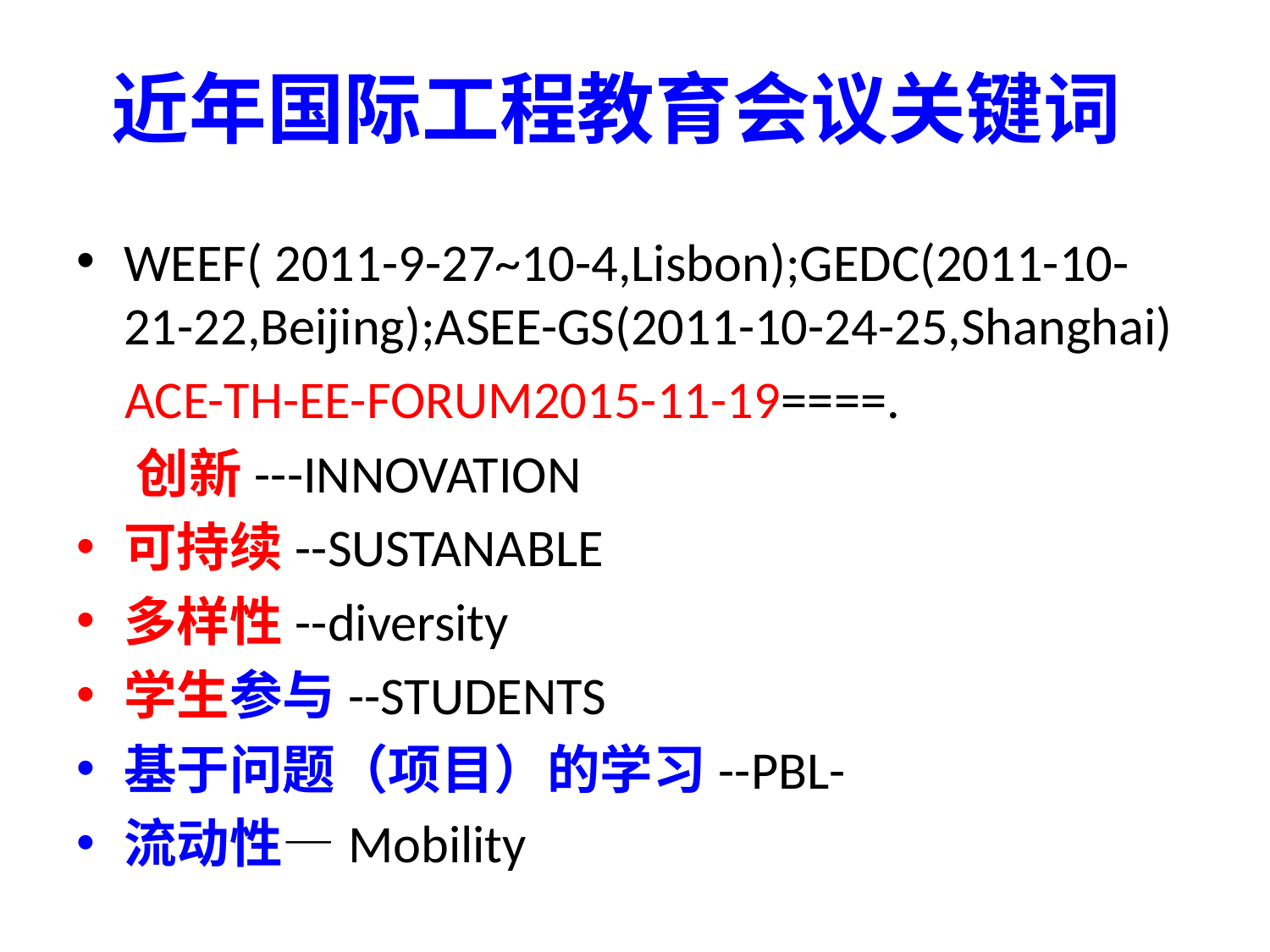

WEEF( 2011-9-27~10-4,Lisbon);GEDC(2011-10-21-22,Beijing);ASEE-GS(2011-10-24-25,Shanghai)
    ACE-TH-EE-FORUM2015-11-19====.
    创新---INNOVATION
可持续--SUSTANABLE
多样性--diversity
学生参与--STUDENTS
基于问题（项目）的学习--PBL-
流动性—Mobility
近年国际工程教育会议关键词